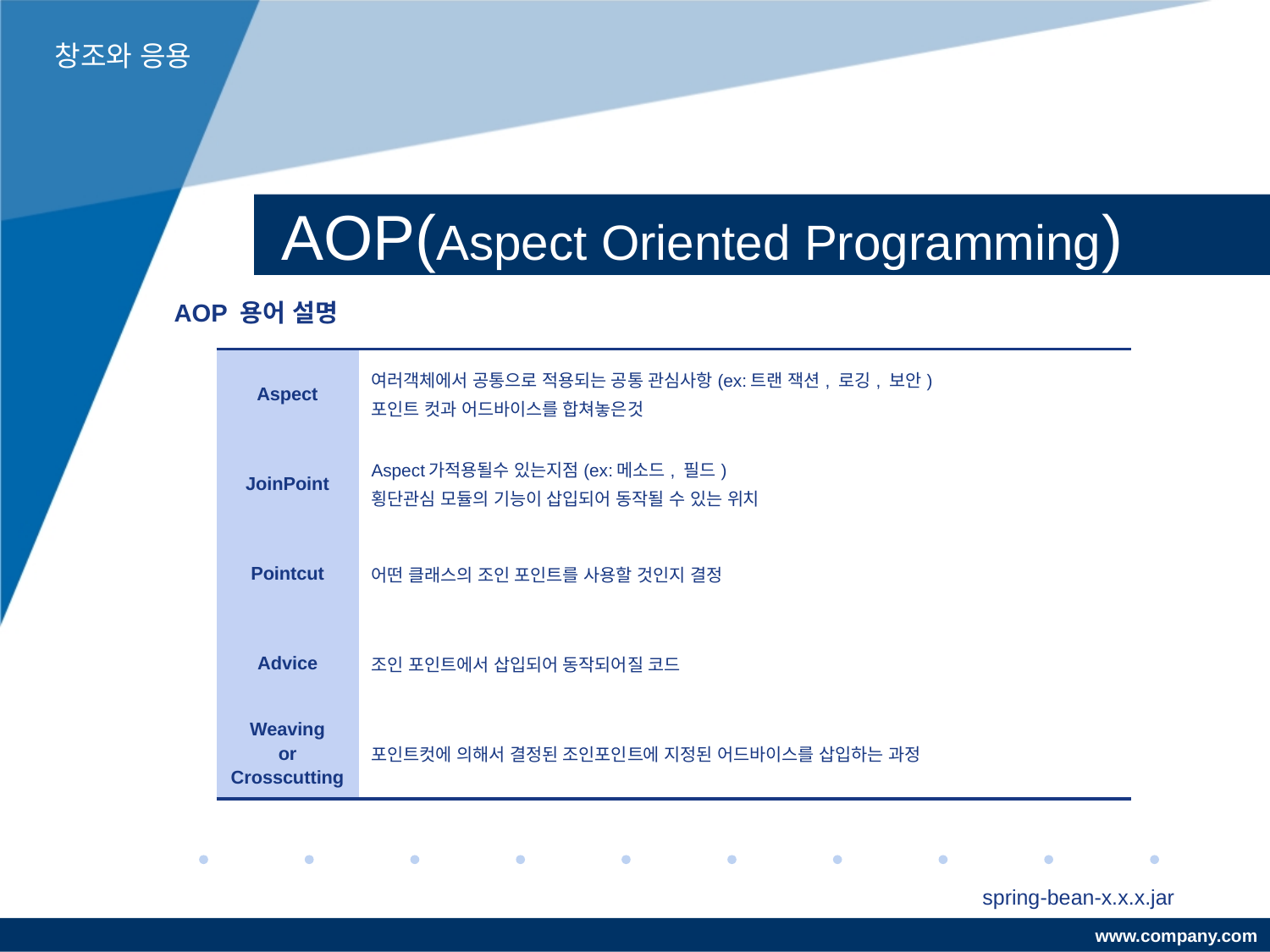

창조와 응용

# AOP(Aspect Oriented Programming)
AOP 용어 설명
| Aspect | 여러객체에서 공통으로 적용되는 공통 관심사항(ex:트랜 잭션, 로깅, 보안) 포인트 컷과 어드바이스를 합쳐놓은것 |
| --- | --- |
| JoinPoint | Aspect가적용될수 있는지점(ex:메소드, 필드) 횡단관심 모듈의 기능이 삽입되어 동작될 수 있는 위치 |
| Pointcut | 어떤 클래스의 조인 포인트를 사용할 것인지 결정 |
| Advice | 조인 포인트에서 삽입되어 동작되어질 코드 |
| Weaving or Crosscutting | 포인트컷에 의해서 결정된 조인포인트에 지정된 어드바이스를 삽입하는 과정 |
spring-bean-x.x.x.jar